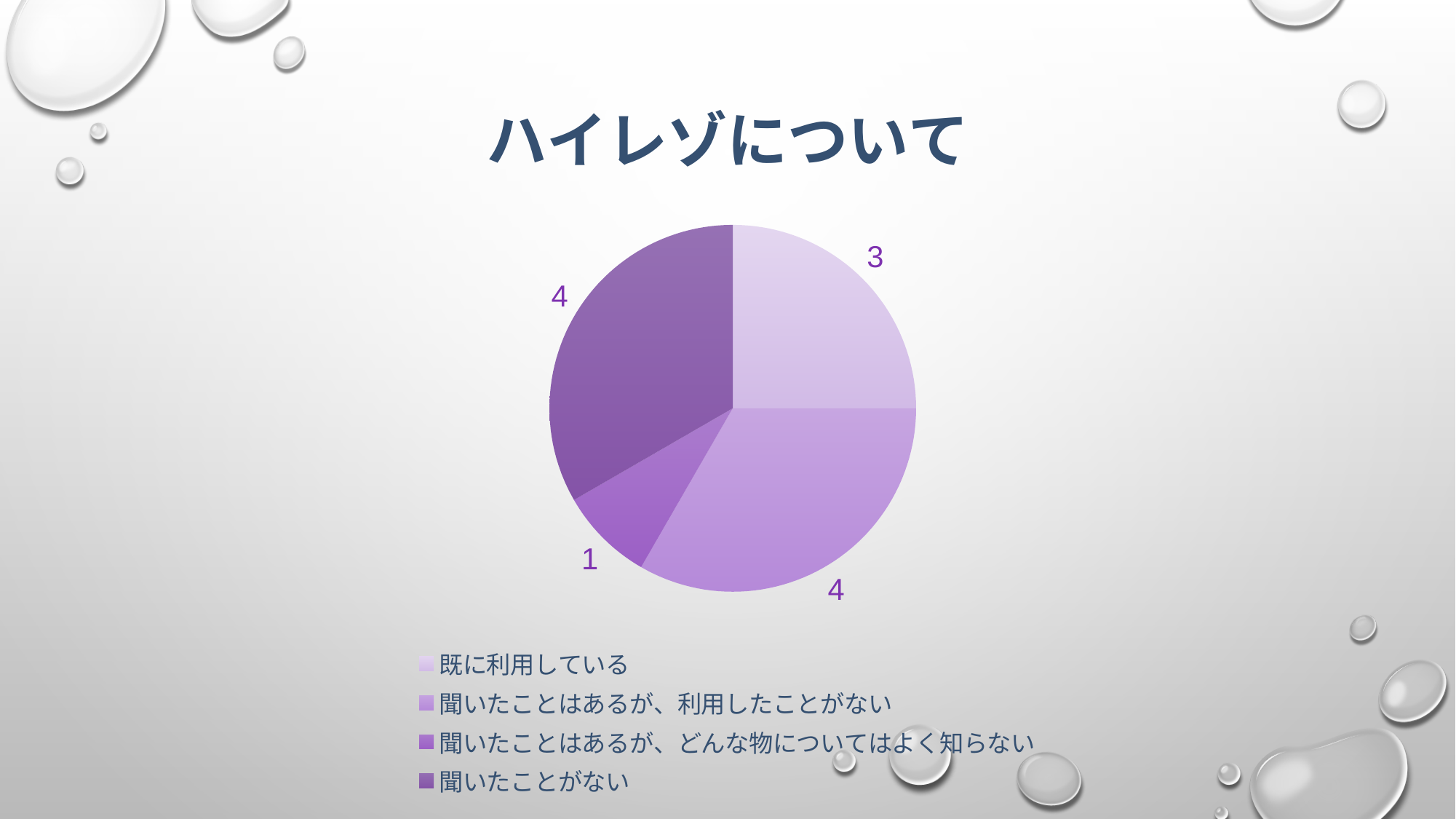

### Chart:

| Category | ハイレゾについて |
|---|---|
| 既に利用している | 3.0 |
| 聞いたことはあるが、利用したことがない | 4.0 |
| 聞いたことはあるが、どんな物についてはよく知らない | 1.0 |
| 聞いたことがない | 4.0 |